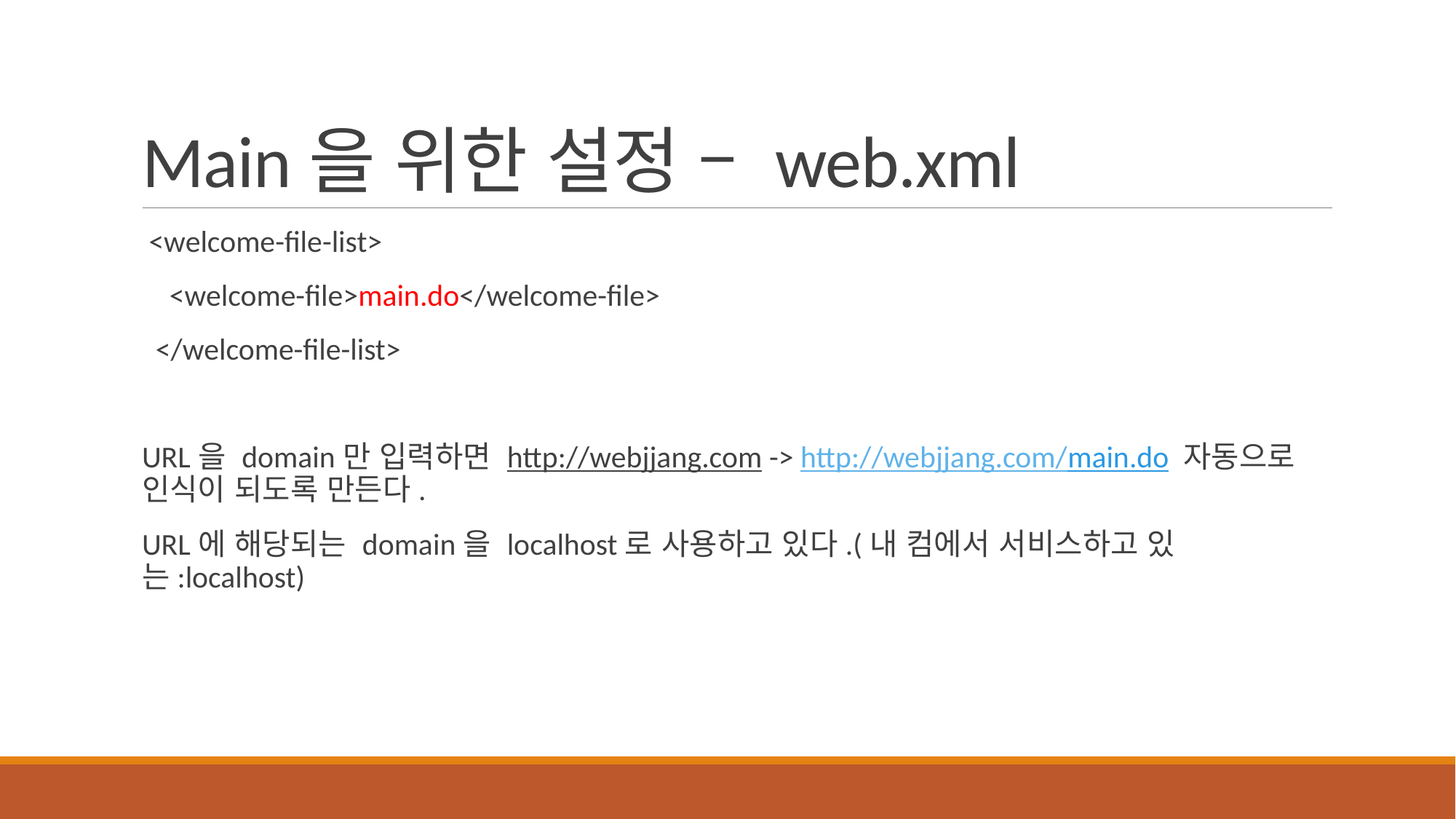

# Main을 위한 설정 – web.xml
 <welcome-file-list>
    <welcome-file>main.do</welcome-file>
  </welcome-file-list>

URL을 domain만 입력하면 http://webjjang.com -> http://webjjang.com/main.do 자동으로 인식이 되도록 만든다.
URL에 해당되는 domain을 localhost로 사용하고 있다.(내 컴에서 서비스하고 있는:localhost)